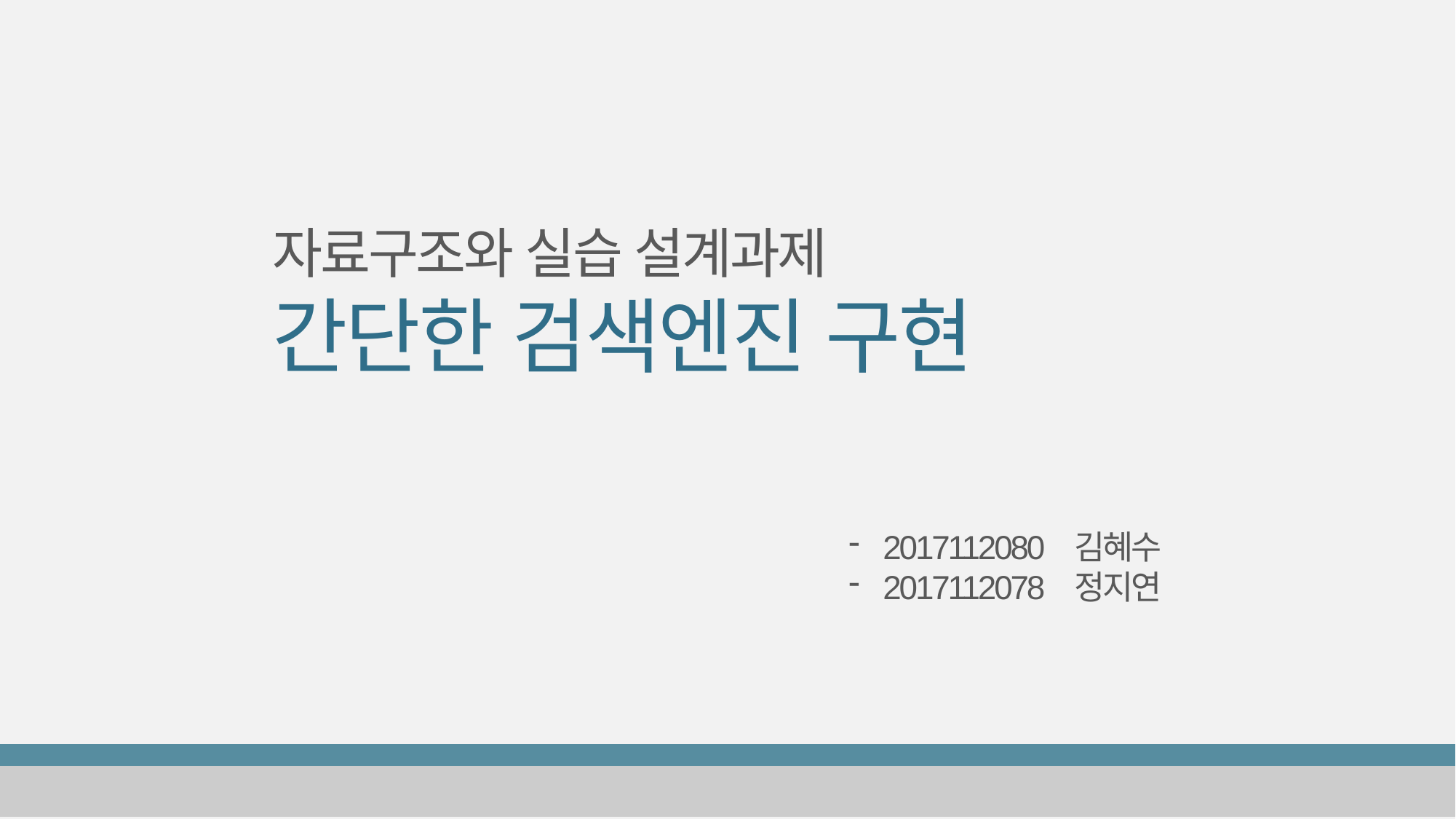

자료구조와 실습 설계과제
간단한 검색엔진 구현
2017112080   김혜수
2017112078   정지연